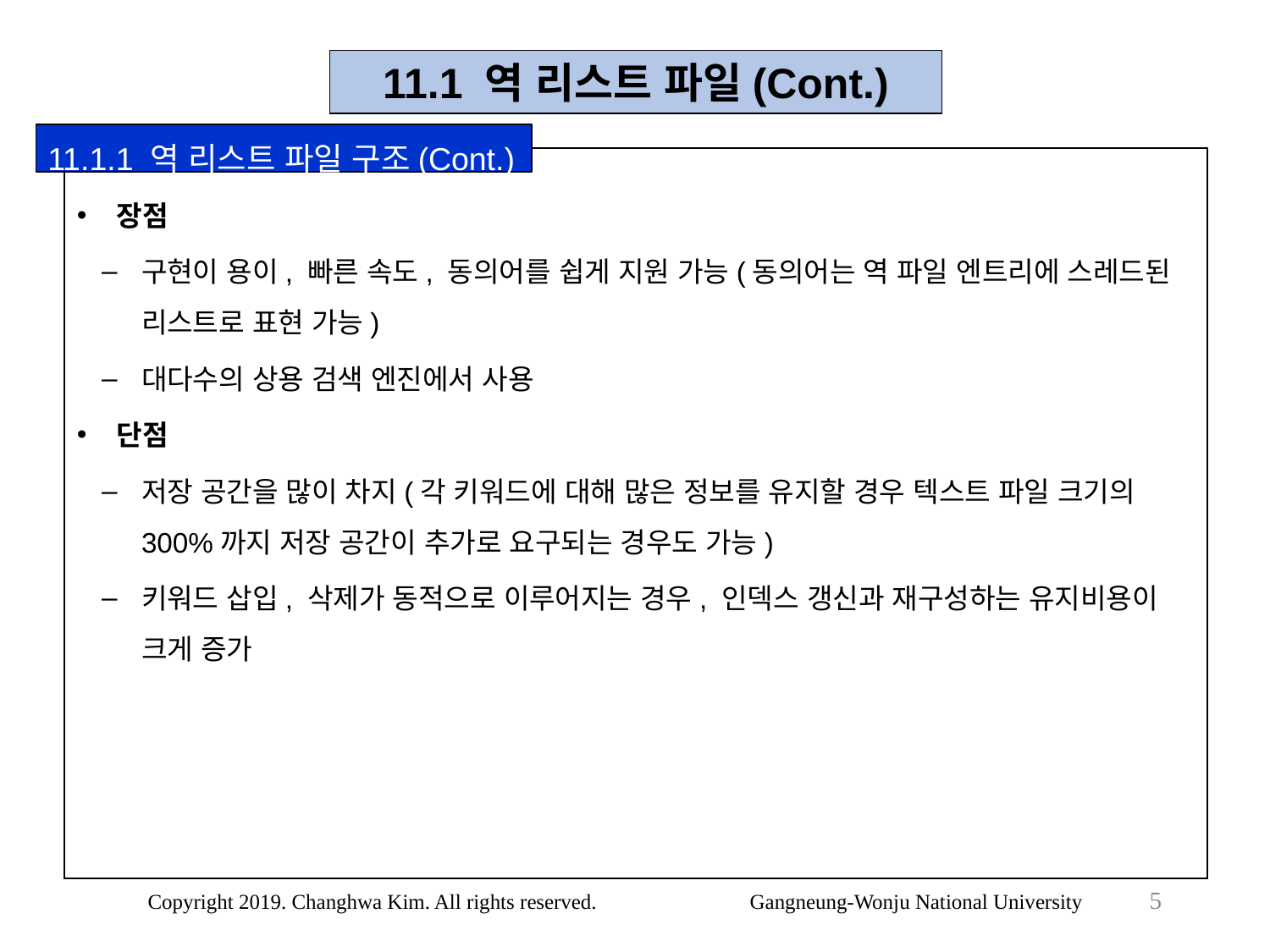

11.1 역 리스트 파일(Cont.)
11.1.1 역 리스트 파일 구조(Cont.)

장점
구현이 용이, 빠른 속도, 동의어를 쉽게 지원 가능(동의어는 역 파일 엔트리에 스레드된 리스트로 표현 가능)
대다수의 상용 검색 엔진에서 사용
단점
저장 공간을 많이 차지(각 키워드에 대해 많은 정보를 유지할 경우 텍스트 파일 크기의 300%까지 저장 공간이 추가로 요구되는 경우도 가능)
키워드 삽입, 삭제가 동적으로 이루어지는 경우, 인덱스 갱신과 재구성하는 유지비용이 크게 증가
5
Copyright 2019. Changhwa Kim. All rights reserved.                             Gangneung-Wonju National University